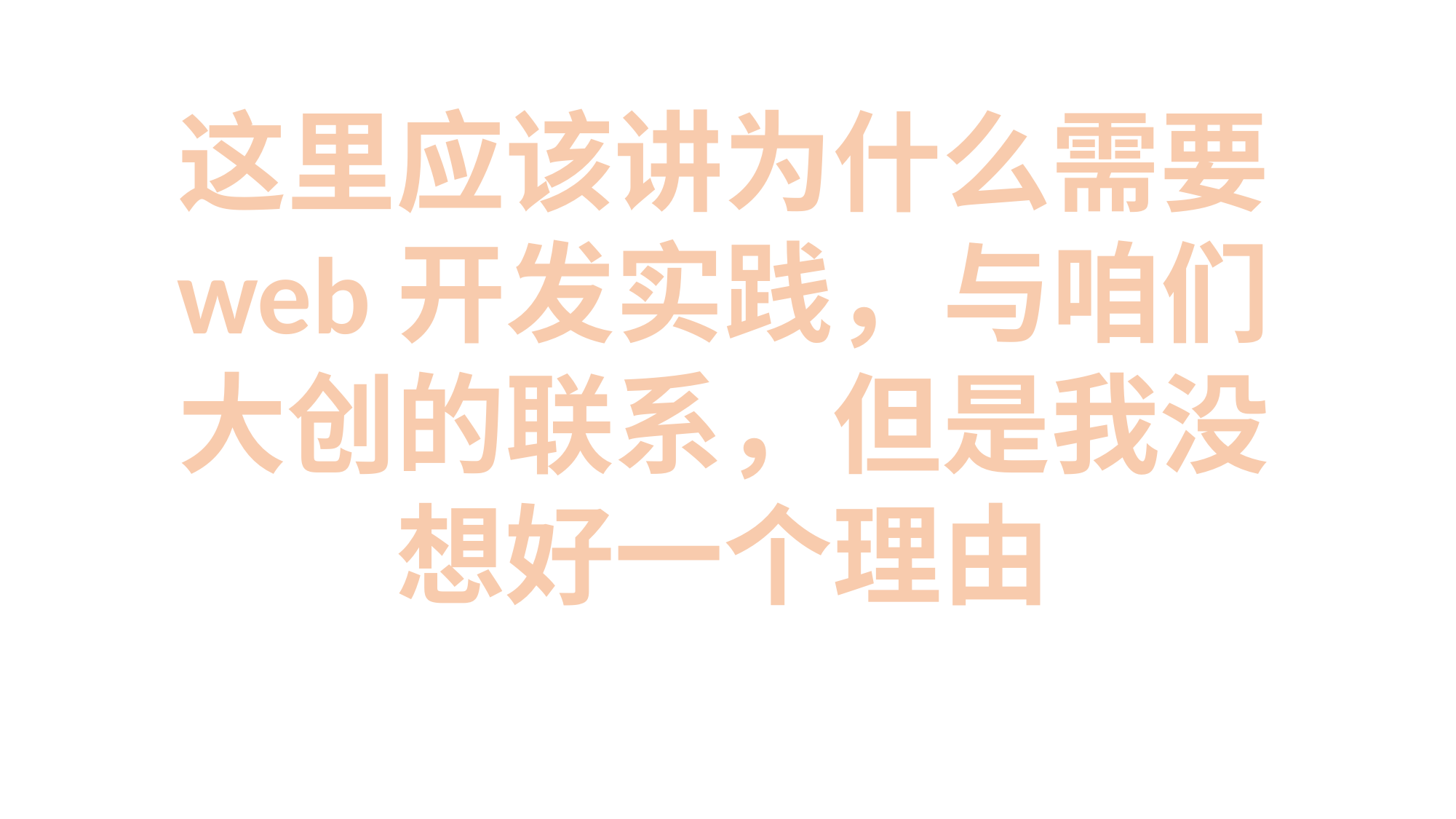

这里应该讲为什么需要
web开发实践，与咱们
大创的联系，但是我没
想好一个理由